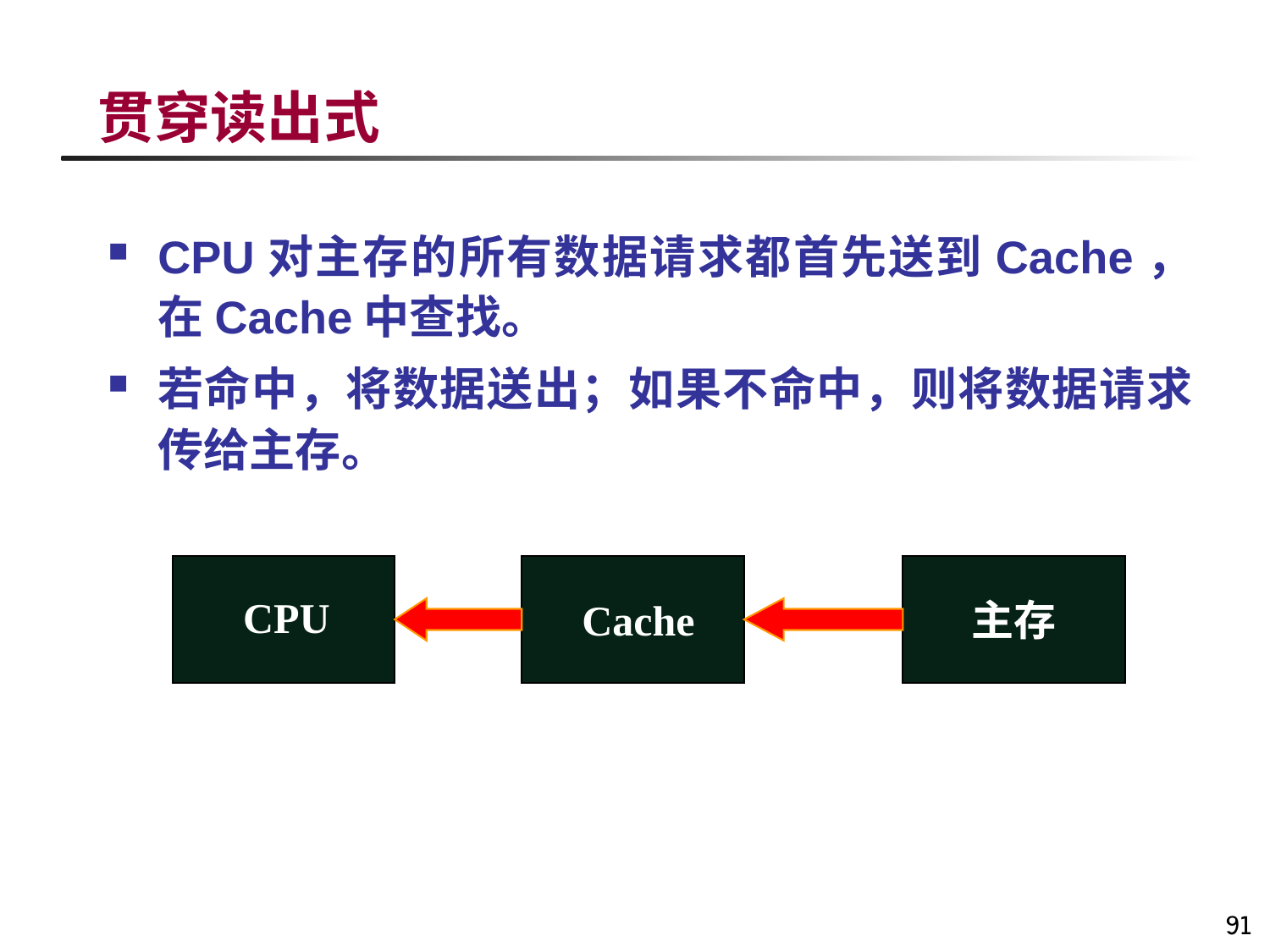

# 贯穿读出式
CPU对主存的所有数据请求都首先送到Cache，在Cache中查找。
若命中，将数据送出；如果不命中，则将数据请求传给主存。

CPU
Cache
主存

91